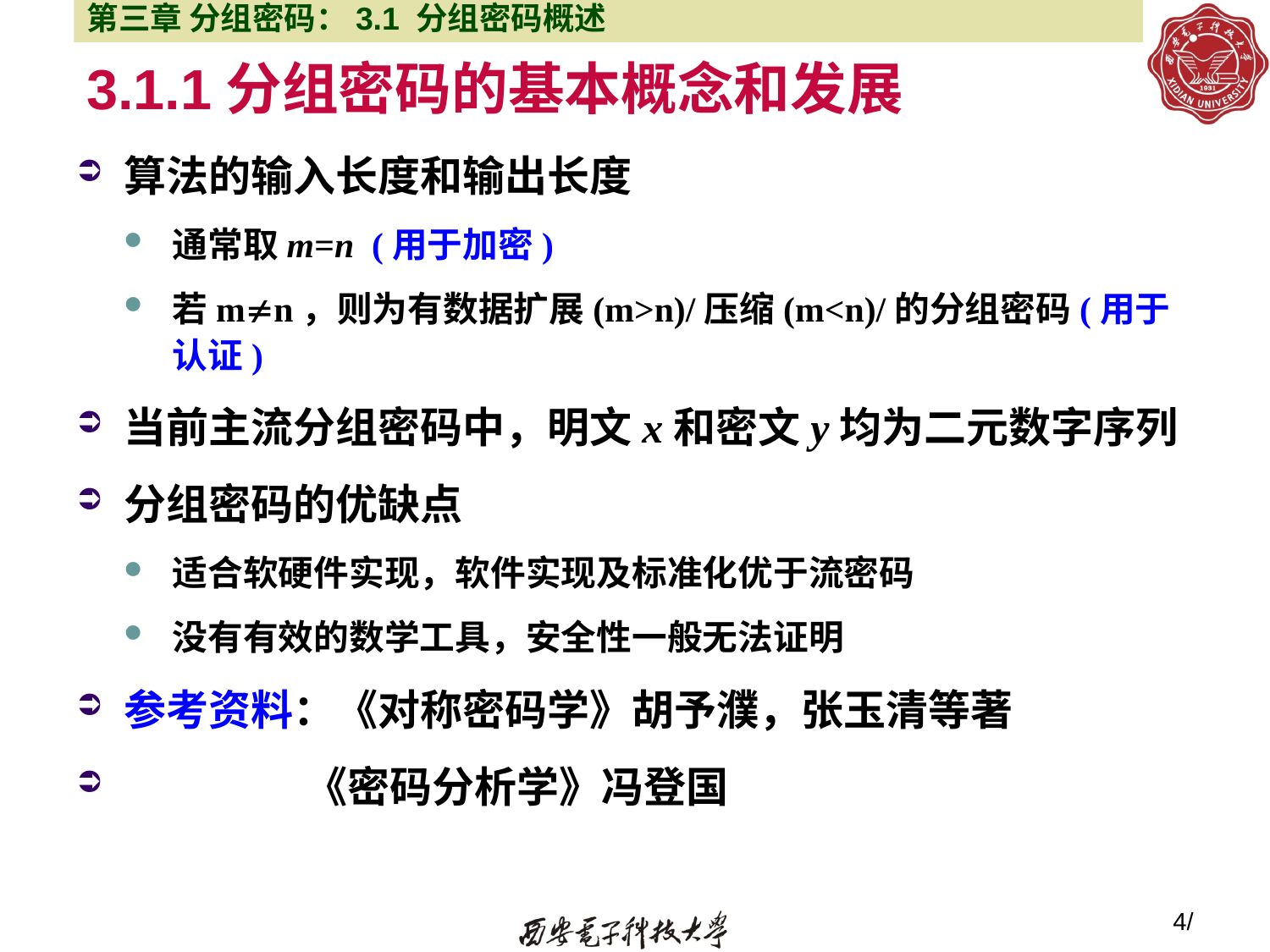

第三章 分组密码：3.1 分组密码概述
# 3.1.1分组密码的基本概念和发展
算法的输入长度和输出长度
通常取m=n  (用于加密)
若m≠n，则为有数据扩展(m>n)/压缩(m<n)/的分组密码(用于认证)
当前主流分组密码中，明文x和密文y均为二元数字序列
分组密码的优缺点
适合软硬件实现，软件实现及标准化优于流密码
没有有效的数学工具，安全性一般无法证明
参考资料：《对称密码学》胡予濮，张玉清等著
                  《密码分析学》冯登国

4/